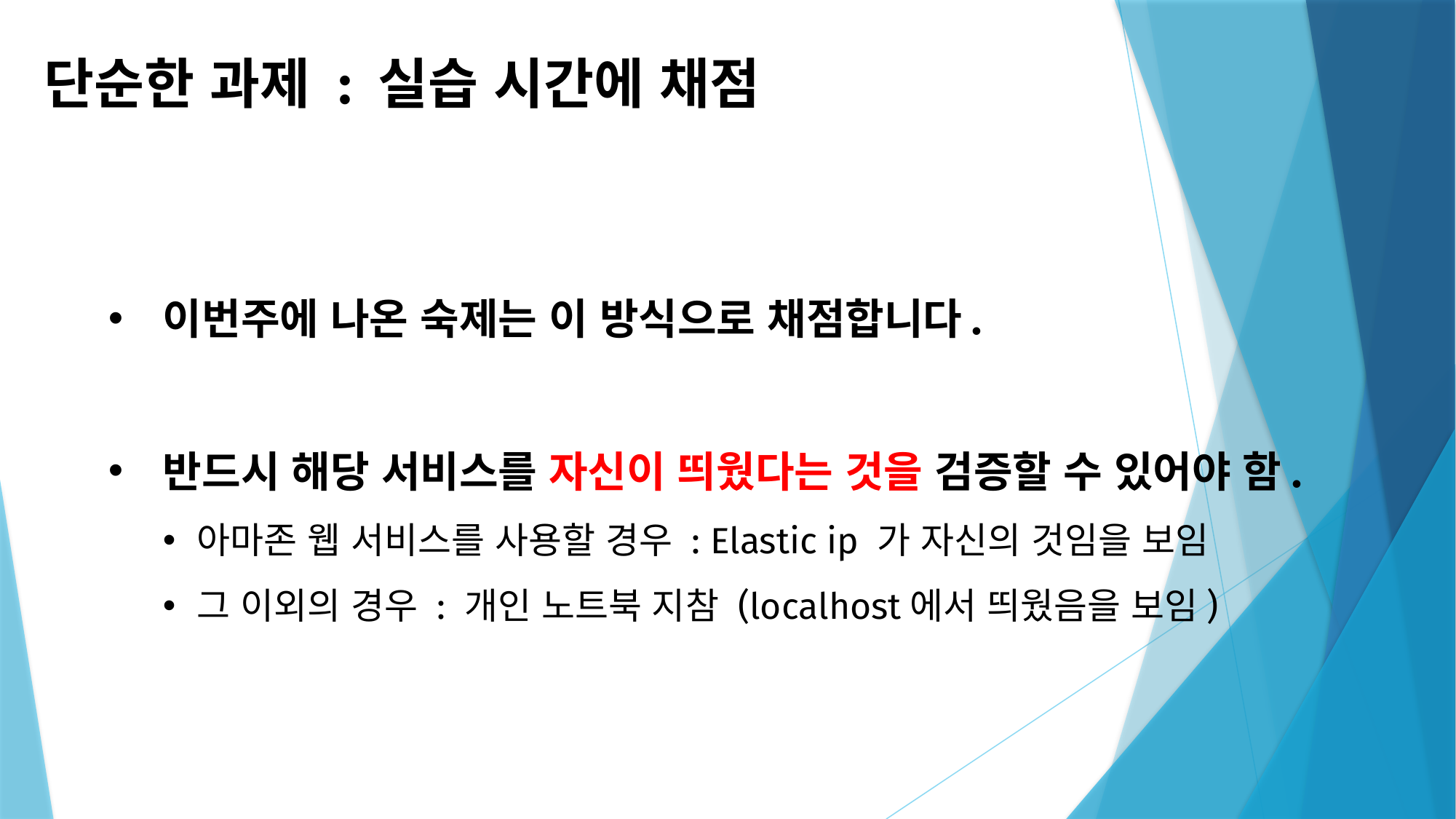

# 단순한 과제 : 실습 시간에 채점
이번주에 나온 숙제는 이 방식으로 채점합니다.

반드시 해당 서비스를 자신이 띄웠다는 것을 검증할 수 있어야 함.
아마존 웹 서비스를 사용할 경우 : Elastic ip 가 자신의 것임을 보임
그 이외의 경우 : 개인 노트북 지참 (localhost에서 띄웠음을 보임)